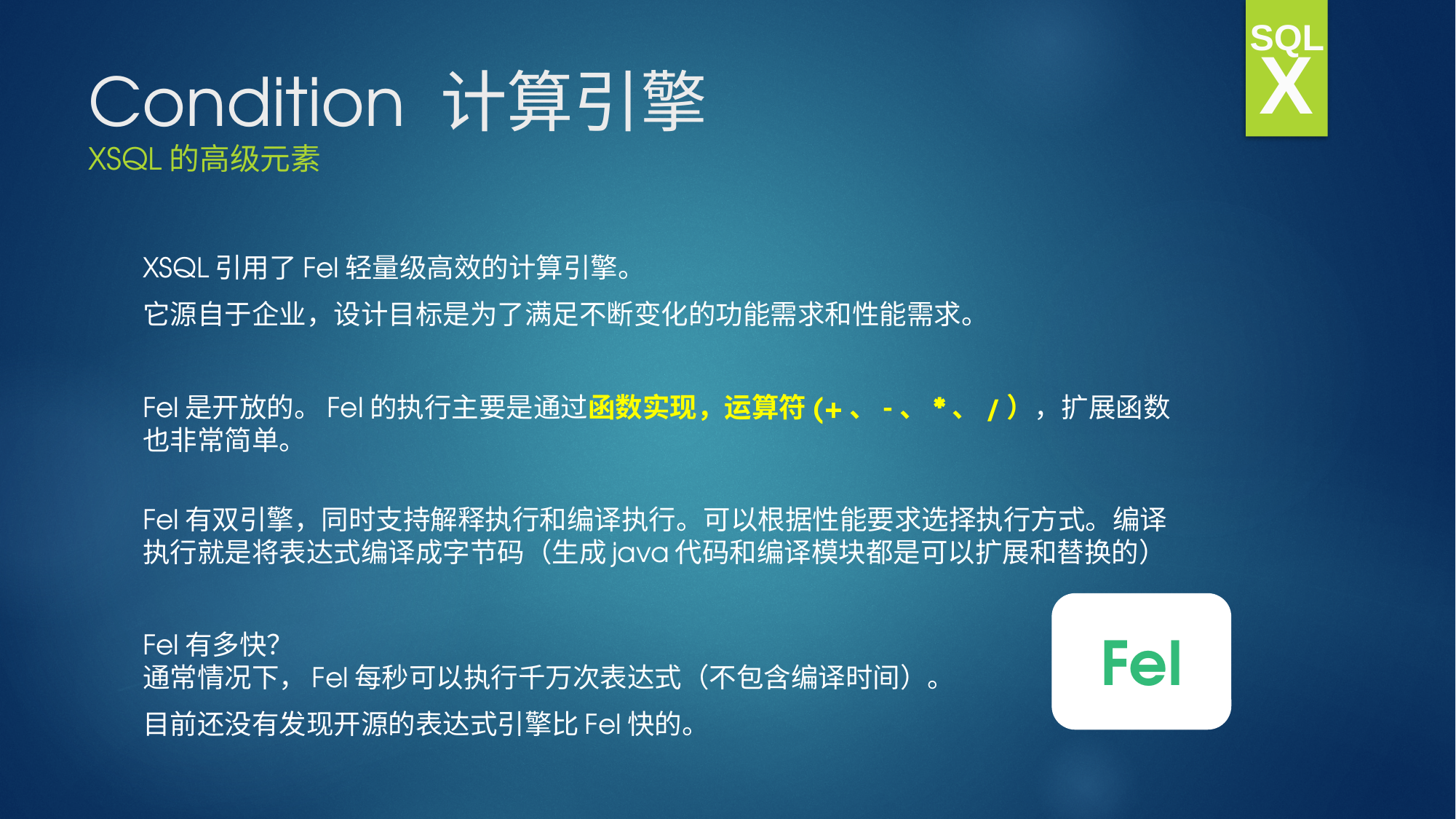

SQL
X
# Condition 计算引擎 XSQL的高级元素
XSQL引用了Fel轻量级高效的计算引擎。
它源自于企业，设计目标是为了满足不断变化的功能需求和性能需求。

Fel是开放的。Fel的执行主要是通过函数实现，运算符(+、-、*、/），扩展函数也非常简单。
Fel有双引擎，同时支持解释执行和编译执行。可以根据性能要求选择执行方式。编译执行就是将表达式编译成字节码（生成java代码和编译模块都是可以扩展和替换的）

Fel有多快？
通常情况下，Fel每秒可以执行千万次表达式（不包含编译时间）。
目前还没有发现开源的表达式引擎比Fel快的。

Fel